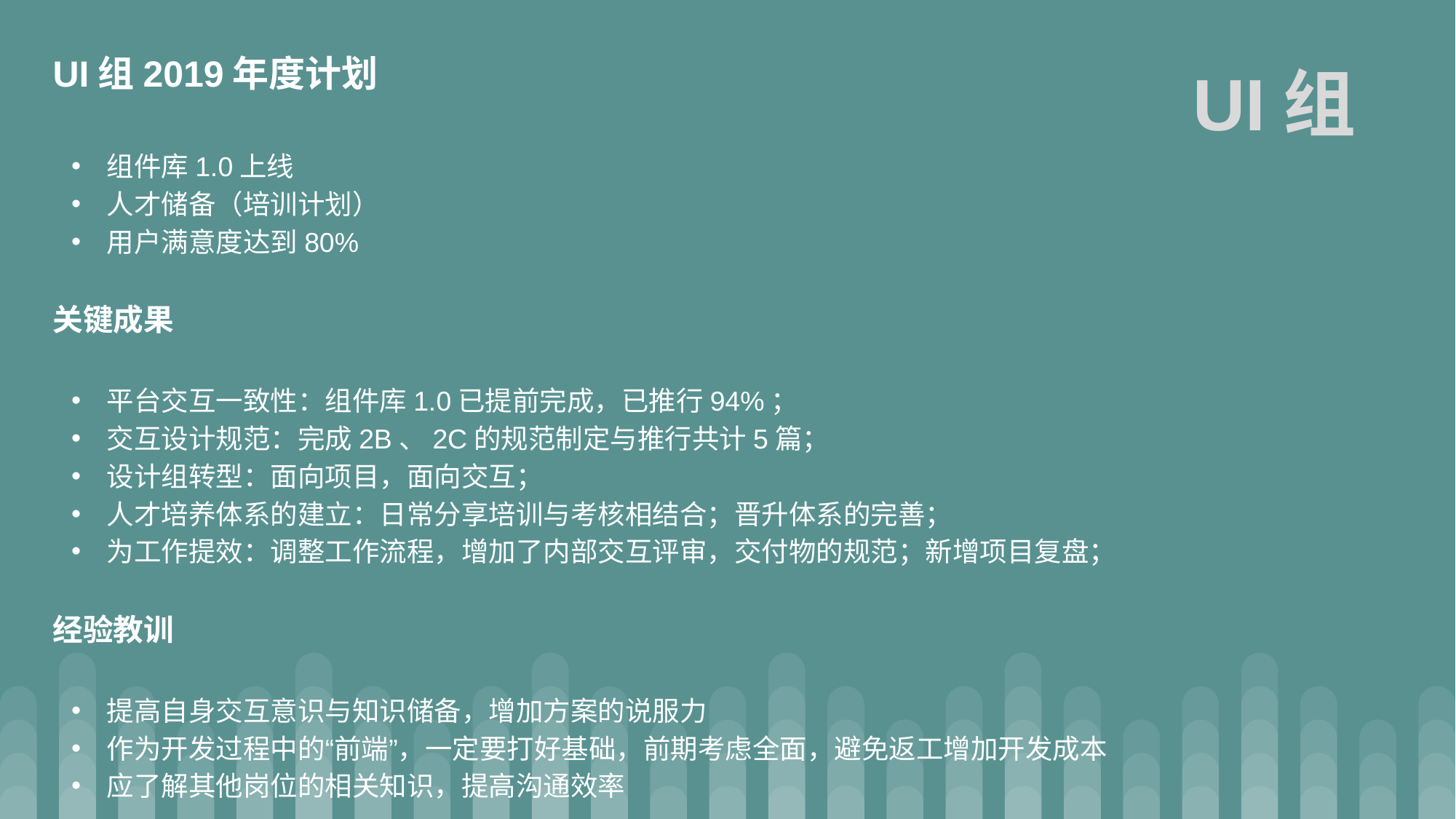

UI组
UI组2019年度计划

  组件库1.0上线
  人才储备（培训计划）
  用户满意度达到80%

关键成果

  平台交互一致性：组件库1.0已提前完成，已推行94%；
  交互设计规范：完成2B、2C的规范制定与推行共计5篇；
  设计组转型：面向项目，面向交互；
  人才培养体系的建立：日常分享培训与考核相结合；晋升体系的完善；
  为工作提效：调整工作流程，增加了内部交互评审，交付物的规范；新增项目复盘；

经验教训

  提高自身交互意识与知识储备，增加方案的说服力
  作为开发过程中的“前端”，一定要打好基础，前期考虑全面，避免返工增加开发成本
  应了解其他岗位的相关知识，提高沟通效率